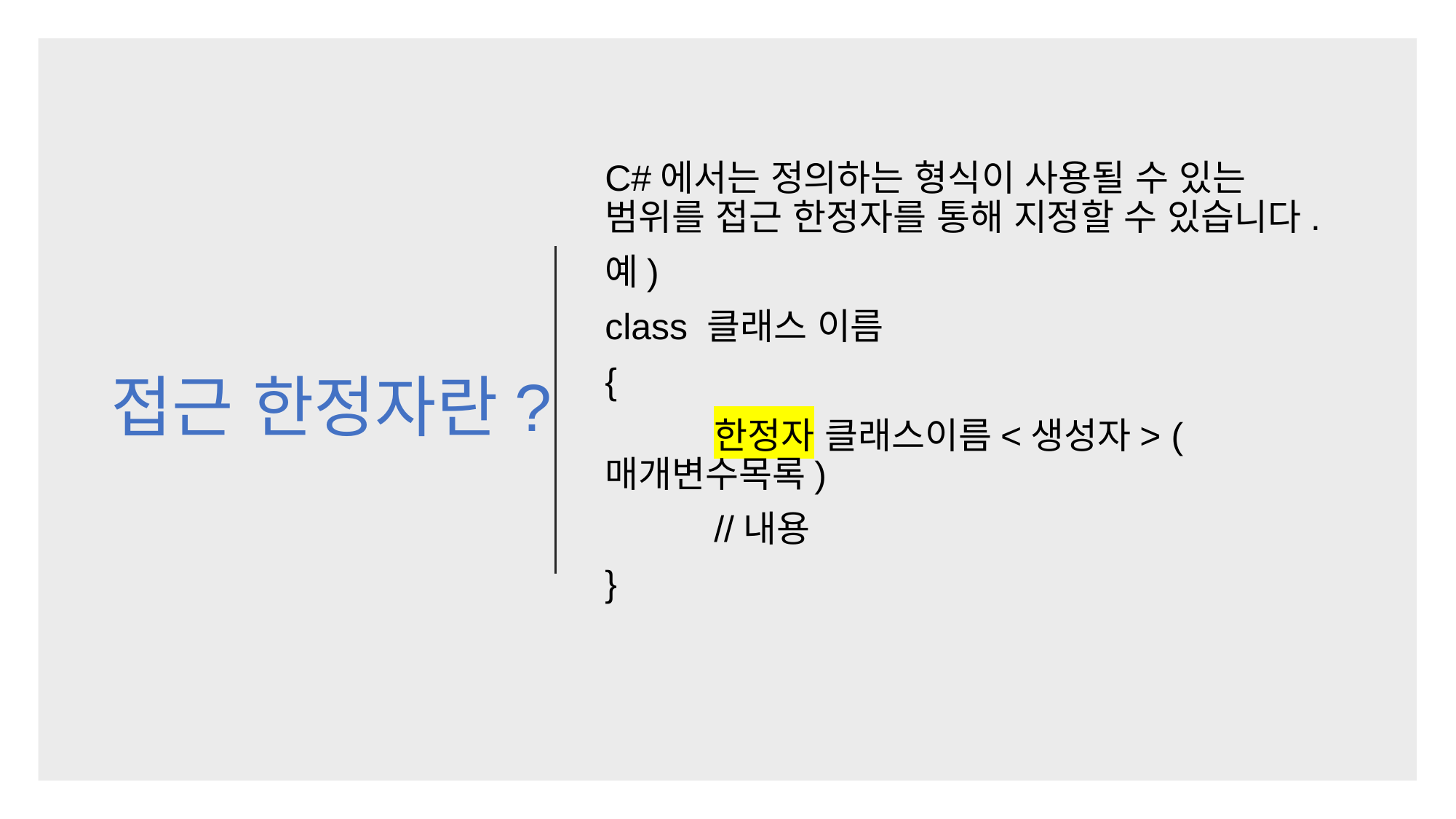

# 접근 한정자란?
C#에서는 정의하는 형식이 사용될 수 있는 범위를 접근 한정자를 통해 지정할 수 있습니다.
예)
class 클래스 이름
{
	한정자 클래스이름<생성자> (매개변수목록)
	//내용
}